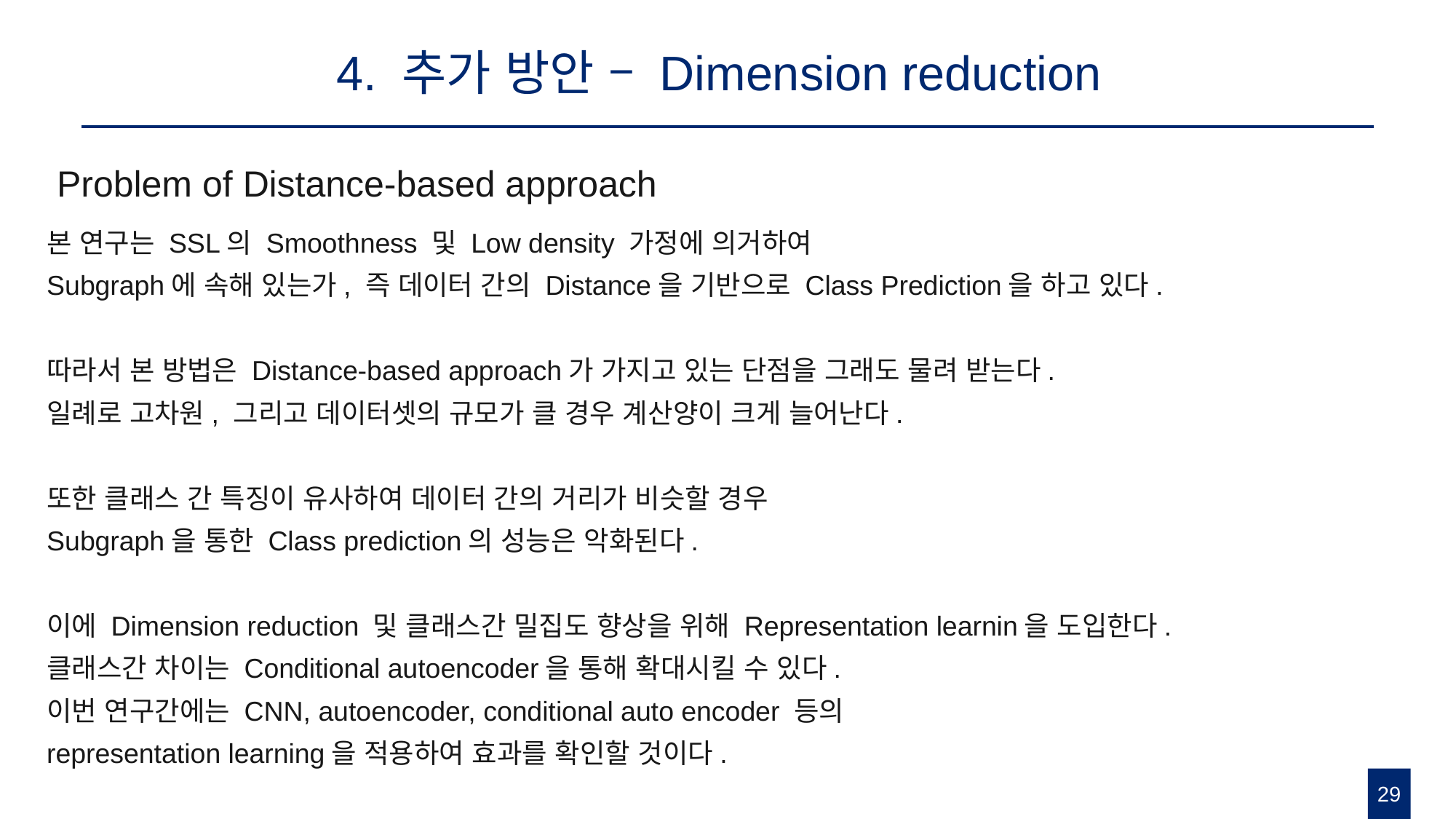

# 4. 추가 방안 – Dimension reduction
Problem of Distance-based approach
본 연구는 SSL의 Smoothness 및 Low density 가정에 의거하여
Subgraph에 속해 있는가, 즉 데이터 간의 Distance을 기반으로 Class Prediction을 하고 있다.

따라서 본 방법은 Distance-based approach가 가지고 있는 단점을 그래도 물려 받는다.
일례로 고차원, 그리고 데이터셋의 규모가 클 경우 계산양이 크게 늘어난다.

또한 클래스 간 특징이 유사하여 데이터 간의 거리가 비슷할 경우
Subgraph을 통한 Class prediction의 성능은 악화된다.

이에 Dimension reduction 및 클래스간 밀집도 향상을 위해 Representation learnin을 도입한다.
클래스간 차이는 Conditional autoencoder을 통해 확대시킬 수 있다.
이번 연구간에는 CNN, autoencoder, conditional auto encoder 등의
representation learning을 적용하여 효과를 확인할 것이다.